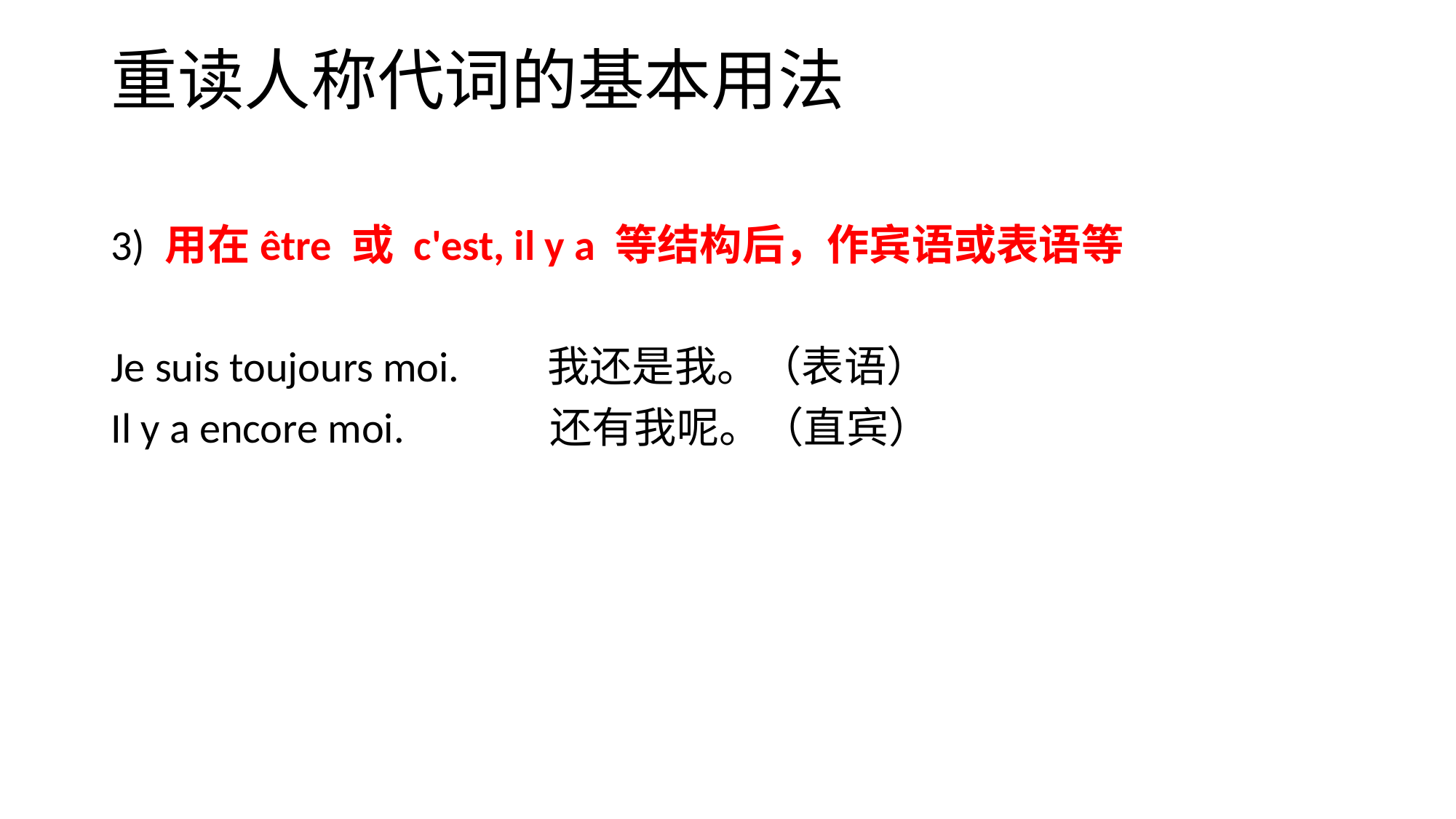

# 重读人称代词的基本用法
3) 用在être 或 c'est, il y a 等结构后，作宾语或表语等

Je suis toujours moi.   	我还是我。（表语）
Il y a encore moi.              还有我呢。（直宾）